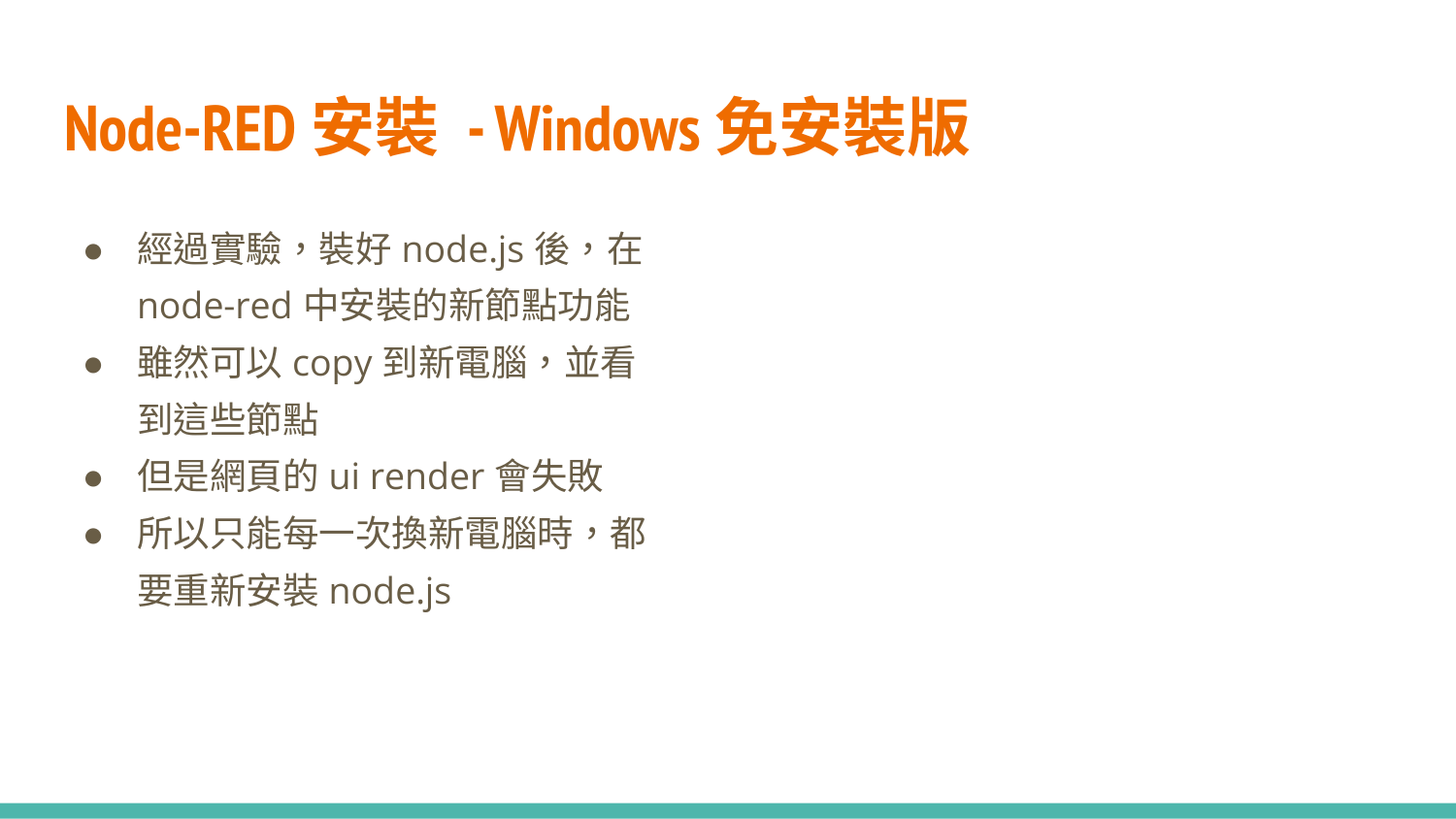

# Node-RED安裝 - Windows免安裝版
經過實驗，裝好node.js後，在node-red中安裝的新節點功能
雖然可以copy到新電腦，並看到這些節點
但是網頁的ui render會失敗
所以只能每一次換新電腦時，都要重新安裝node.js